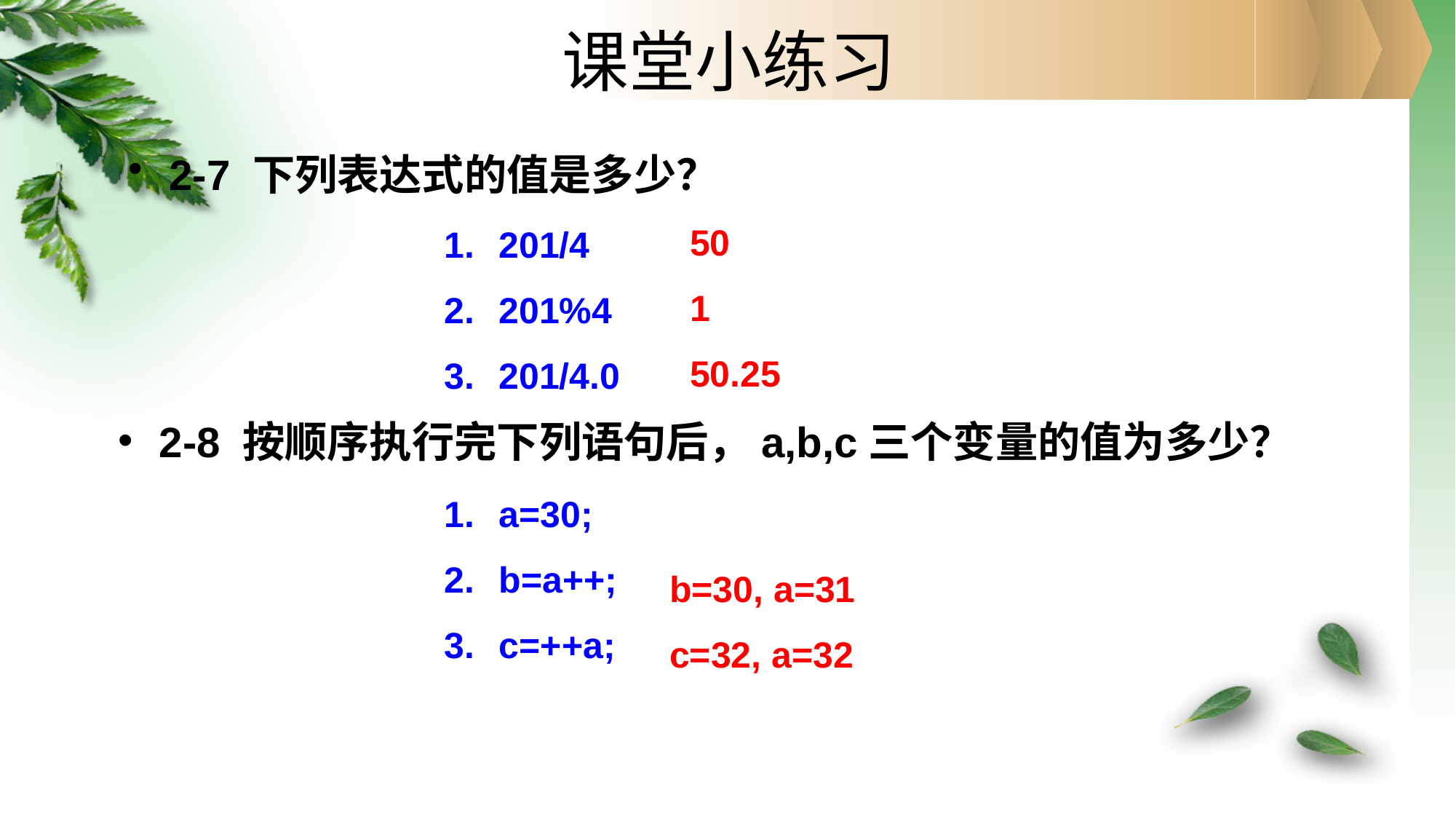

# 课堂小练习
2-7 下列表达式的值是多少？
  50
  1
  50.25
201/4
201%4
201/4.0

2-8 按顺序执行完下列语句后，a,b,c三个变量的值为多少？
a=30;
b=a++;
c=++a;

b=30, a=31
c=32, a=32